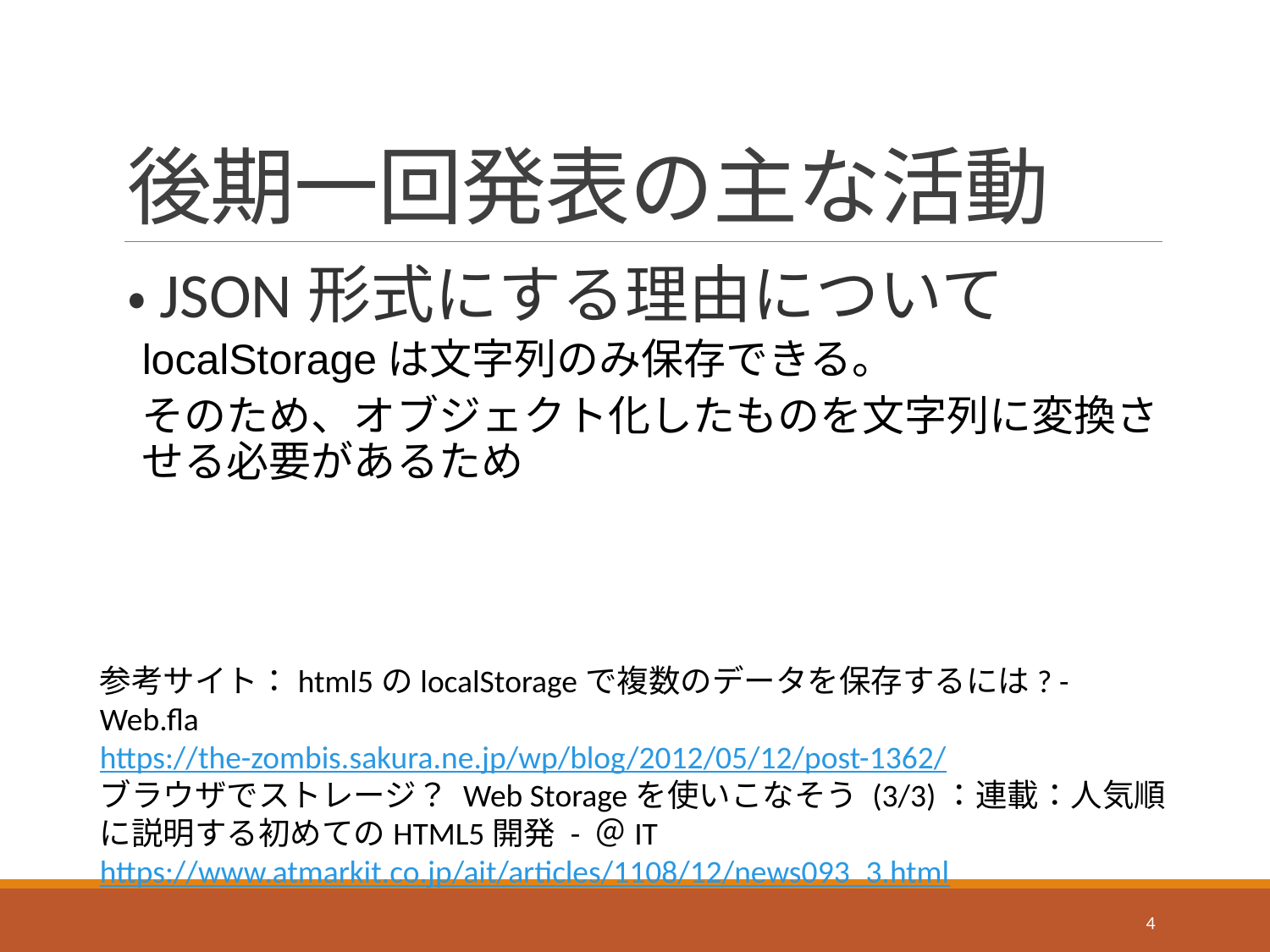

# 後期一回発表の主な活動
・JSON形式にする理由について
localStorageは文字列のみ保存できる。
そのため、オブジェクト化したものを文字列に変換させる必要があるため

参考サイト：html5のlocalStorageで複数のデータを保存するには? - Web.fla
https://the-zombis.sakura.ne.jp/wp/blog/2012/05/12/post-1362/
ブラウザでストレージ？ Web Storageを使いこなそう (3/3)：連載：人気順に説明する初めてのHTML5開発 - ＠IT
https://www.atmarkit.co.jp/ait/articles/1108/12/news093_3.html
4